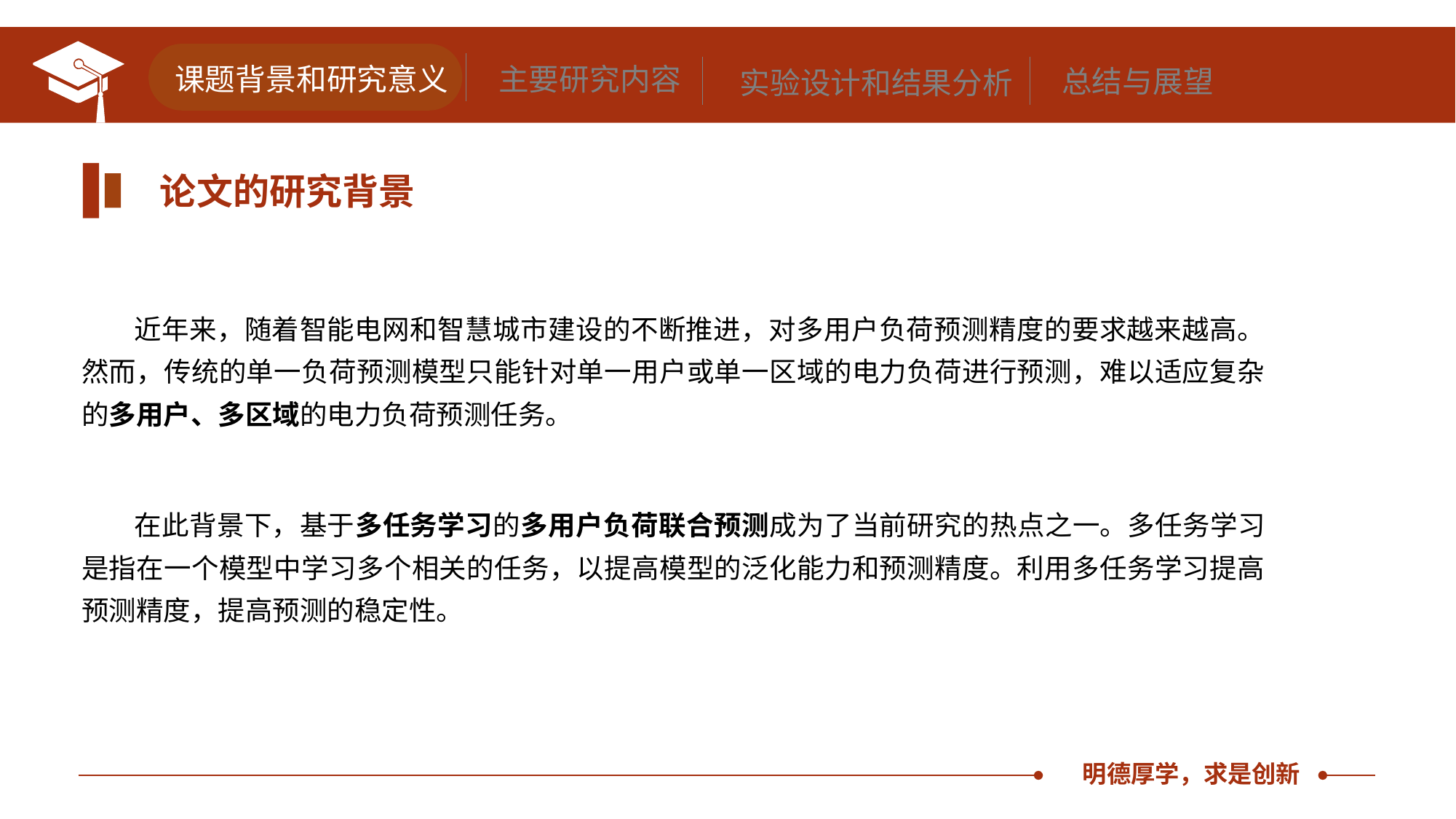

课题背景和研究意义
主要研究内容
总结与展望
实验设计和结果分析

论文的研究背景

       近年来，随着智能电网和智慧城市建设的不断推进，对多用户负荷预测精度的要求越来越高。然而，传统的单一负荷预测模型只能针对单一用户或单一区域的电力负荷进行预测，难以适应复杂的多用户、多区域的电力负荷预测任务。
       在此背景下，基于多任务学习的多用户负荷联合预测成为了当前研究的热点之一。多任务学习是指在一个模型中学习多个相关的任务，以提高模型的泛化能力和预测精度。利用多任务学习提高预测精度，提高预测的稳定性。